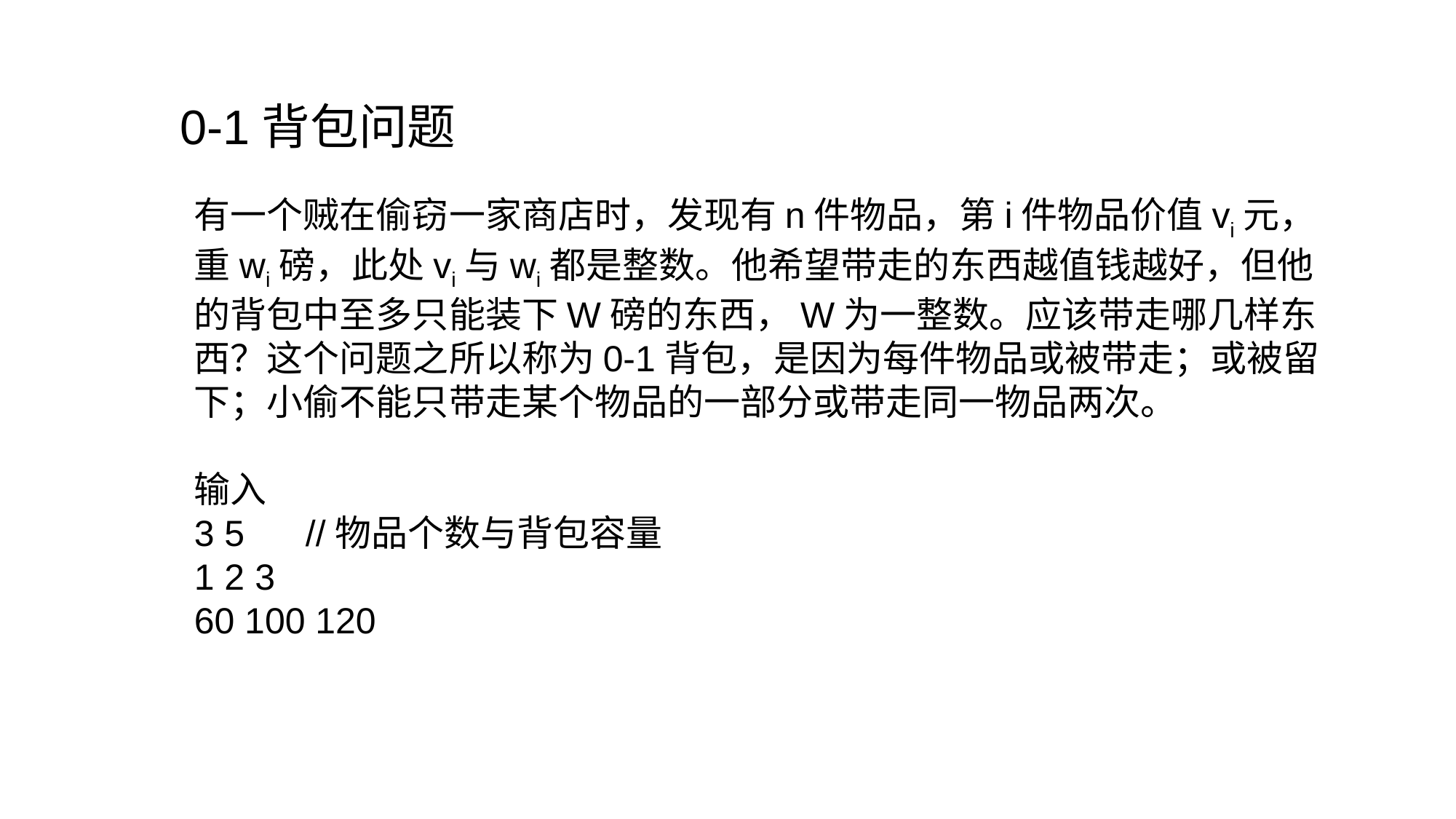

0-1背包问题

有一个贼在偷窃一家商店时，发现有n件物品，第i件物品价值vi元，重wi磅，此处vi与wi都是整数。他希望带走的东西越值钱越好，但他的背包中至多只能装下W磅的东西，W为一整数。应该带走哪几样东西？这个问题之所以称为0-1背包，是因为每件物品或被带走；或被留下；小偷不能只带走某个物品的一部分或带走同一物品两次。

输入
3 5      //物品个数与背包容量
1 2 3
60 100 120